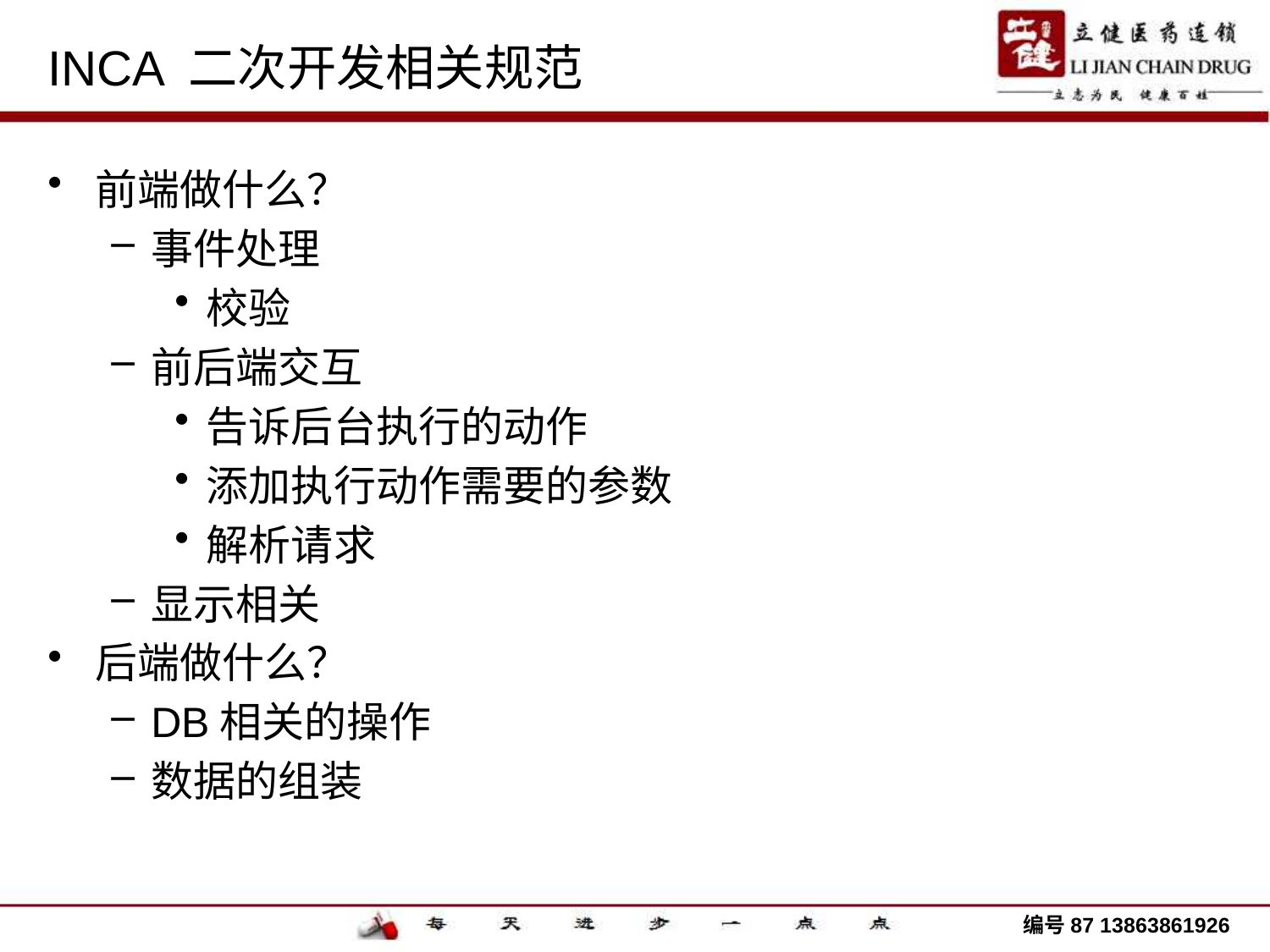

# INCA 二次开发相关规范
前端做什么？
事件处理
校验
前后端交互
告诉后台执行的动作
添加执行动作需要的参数
解析请求
显示相关
后端做什么？
DB相关的操作
数据的组装